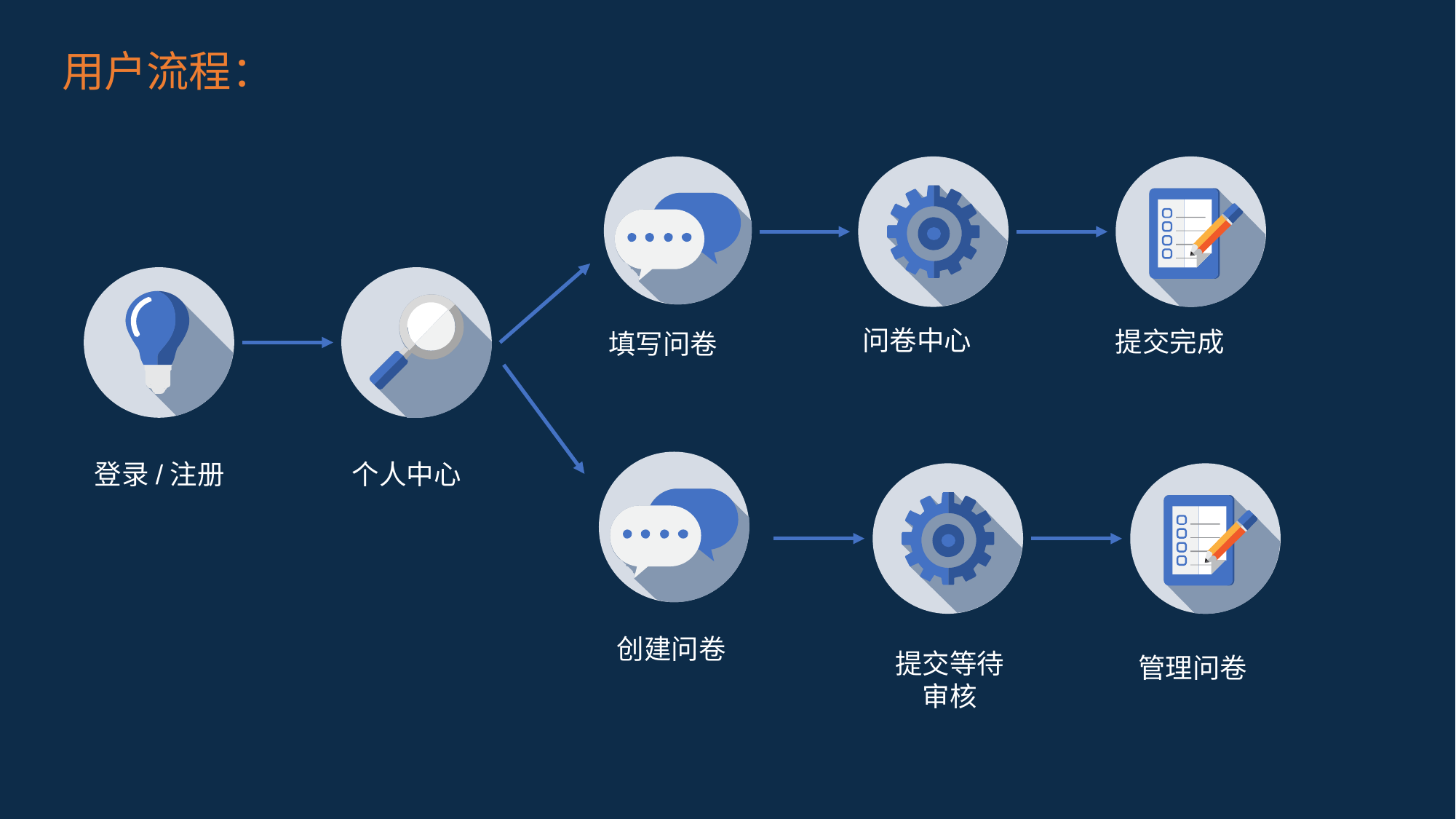

用户流程：

问卷中心
提交完成
填写问卷
登录/注册
个人中心

创建问卷
提交等待
审核
管理问卷